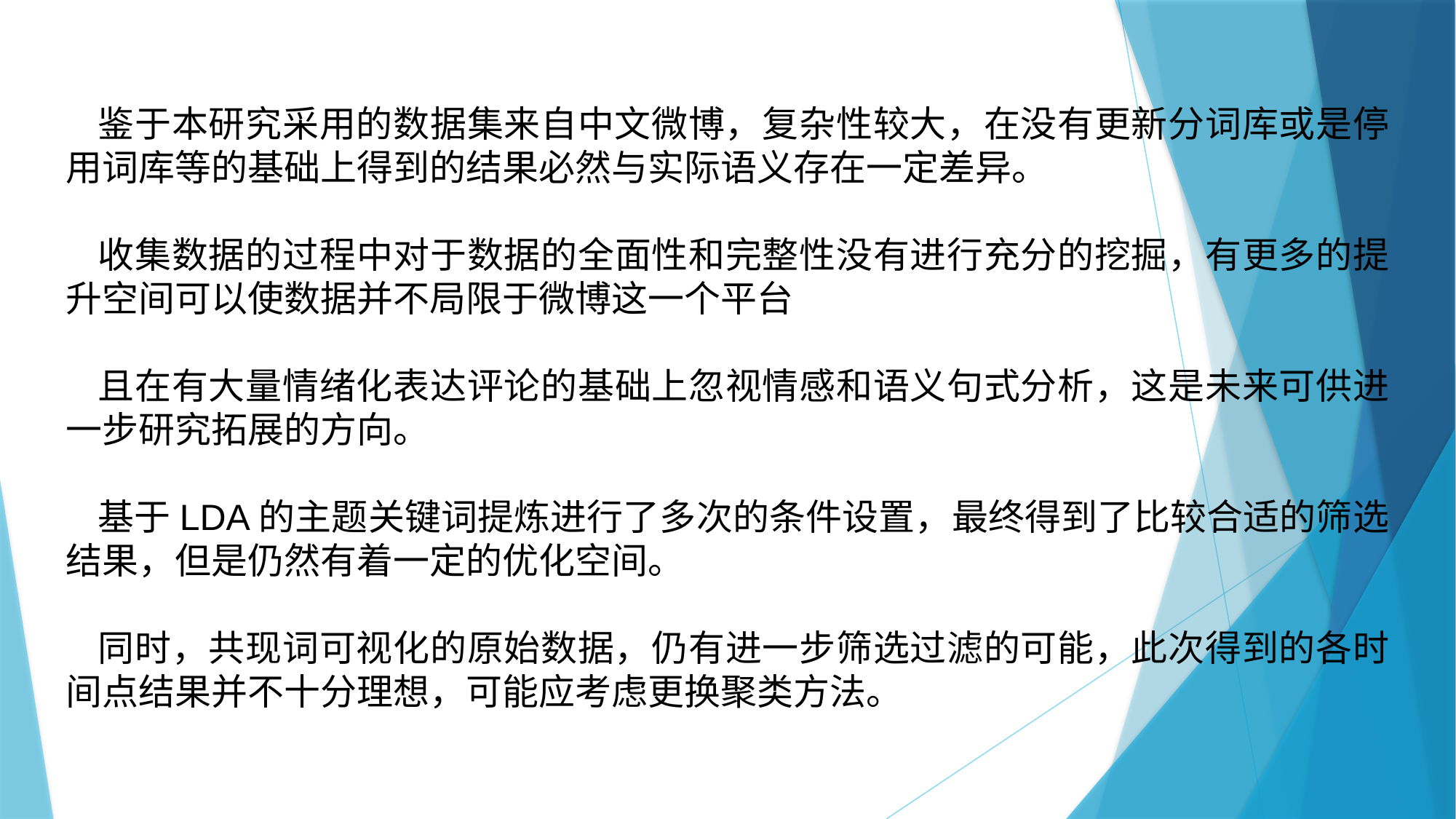

鉴于本研究采用的数据集来自中文微博，复杂性较大，在没有更新分词库或是停用词库等的基础上得到的结果必然与实际语义存在一定差异。

收集数据的过程中对于数据的全面性和完整性没有进行充分的挖掘，有更多的提升空间可以使数据并不局限于微博这一个平台

且在有大量情绪化表达评论的基础上忽视情感和语义句式分析，这是未来可供进一步研究拓展的方向。

基于LDA的主题关键词提炼进行了多次的条件设置，最终得到了比较合适的筛选结果，但是仍然有着一定的优化空间。

同时，共现词可视化的原始数据，仍有进一步筛选过滤的可能，此次得到的各时间点结果并不十分理想，可能应考虑更换聚类方法。